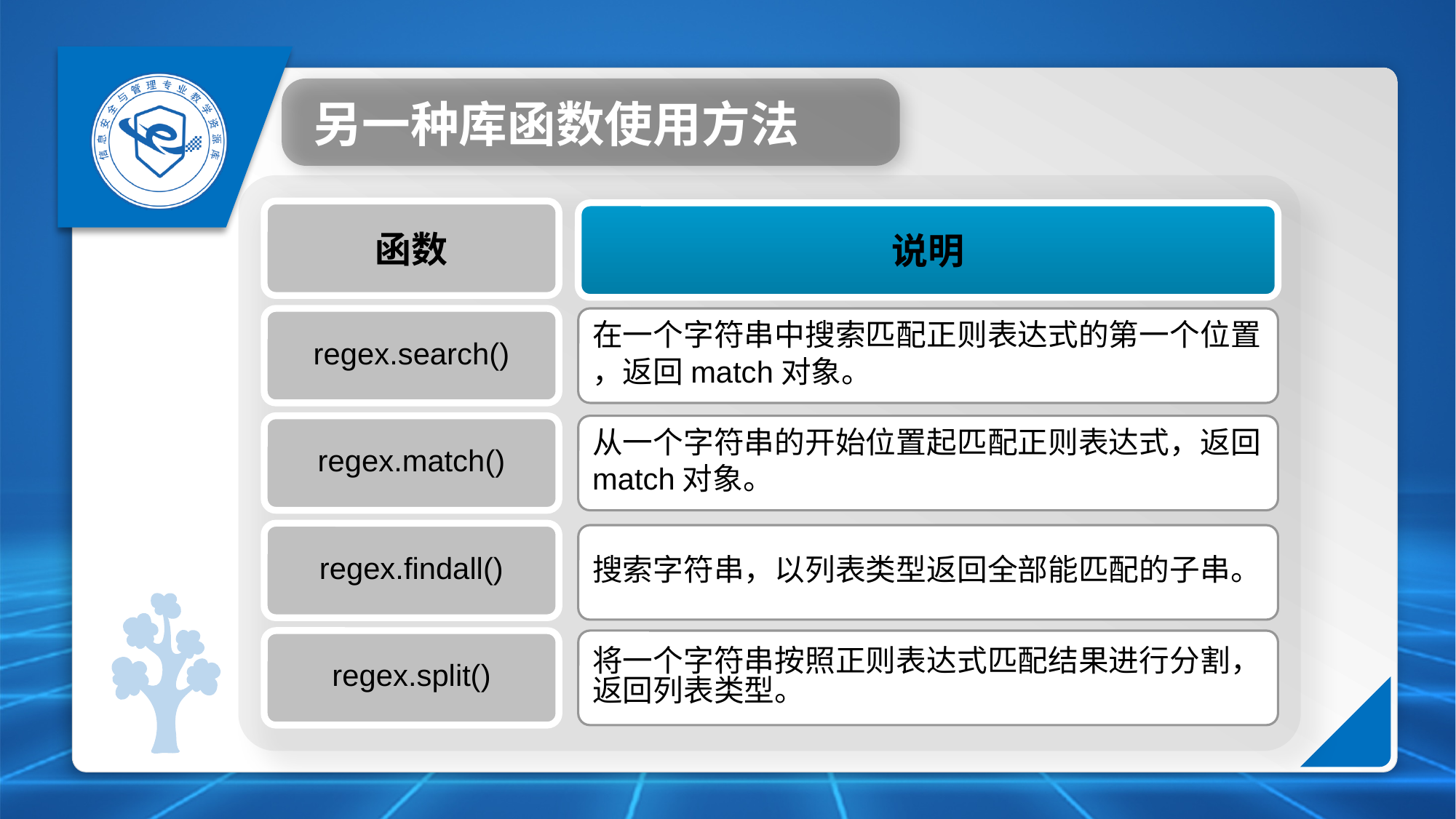

另一种库函数使用方法

函数
说明
regex.search()
在一个字符串中搜索匹配正则表达式的第一个位置
，返回match对象。
regex.match()
从一个字符串的开始位置起匹配正则表达式，返回
match对象。
regex.findall()
搜索字符串，以列表类型返回全部能匹配的子串。

regex.split()
将一个字符串按照正则表达式匹配结果进行分割，
返回列表类型。